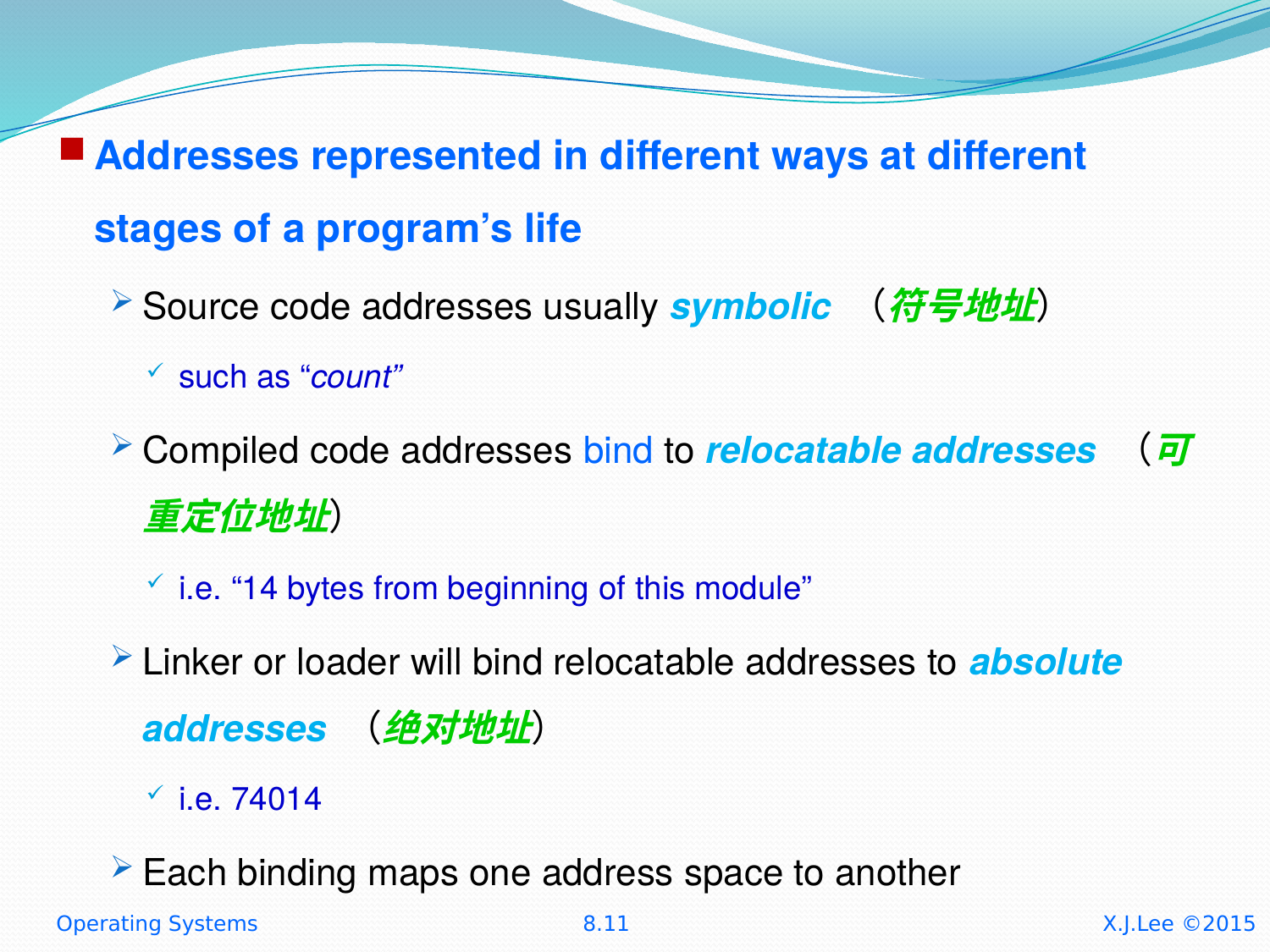

Addresses represented in different ways at different stages of a program’s life
Source code addresses usually symbolic （符号地址）
such as “count”
Compiled code addresses bind to relocatable addresses （可重定位地址）
i.e. “14 bytes from beginning of this module”
Linker or loader will bind relocatable addresses to absolute addresses （绝对地址）
i.e. 74014
Each binding maps one address space to another
Operating Systems
8.11
X.J.Lee ©2015